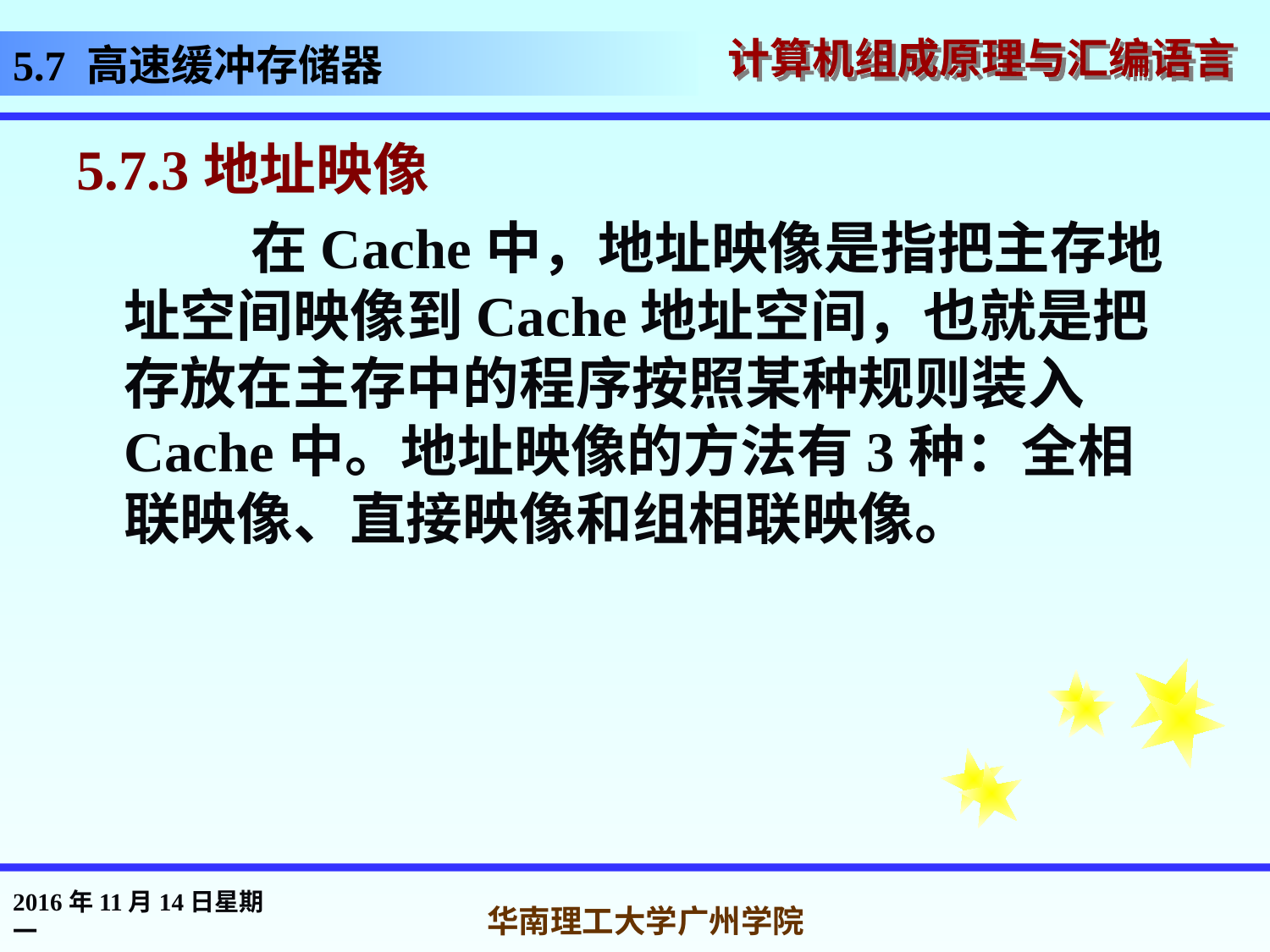

# 5.7 高速缓冲存储器
5.7.3地址映像
		在Cache中，地址映像是指把主存地址空间映像到Cache地址空间，也就是把存放在主存中的程序按照某种规则装入Cache中。地址映像的方法有3种：全相联映像、直接映像和组相联映像。
2016年11月14日星期一
华南理工大学广州学院